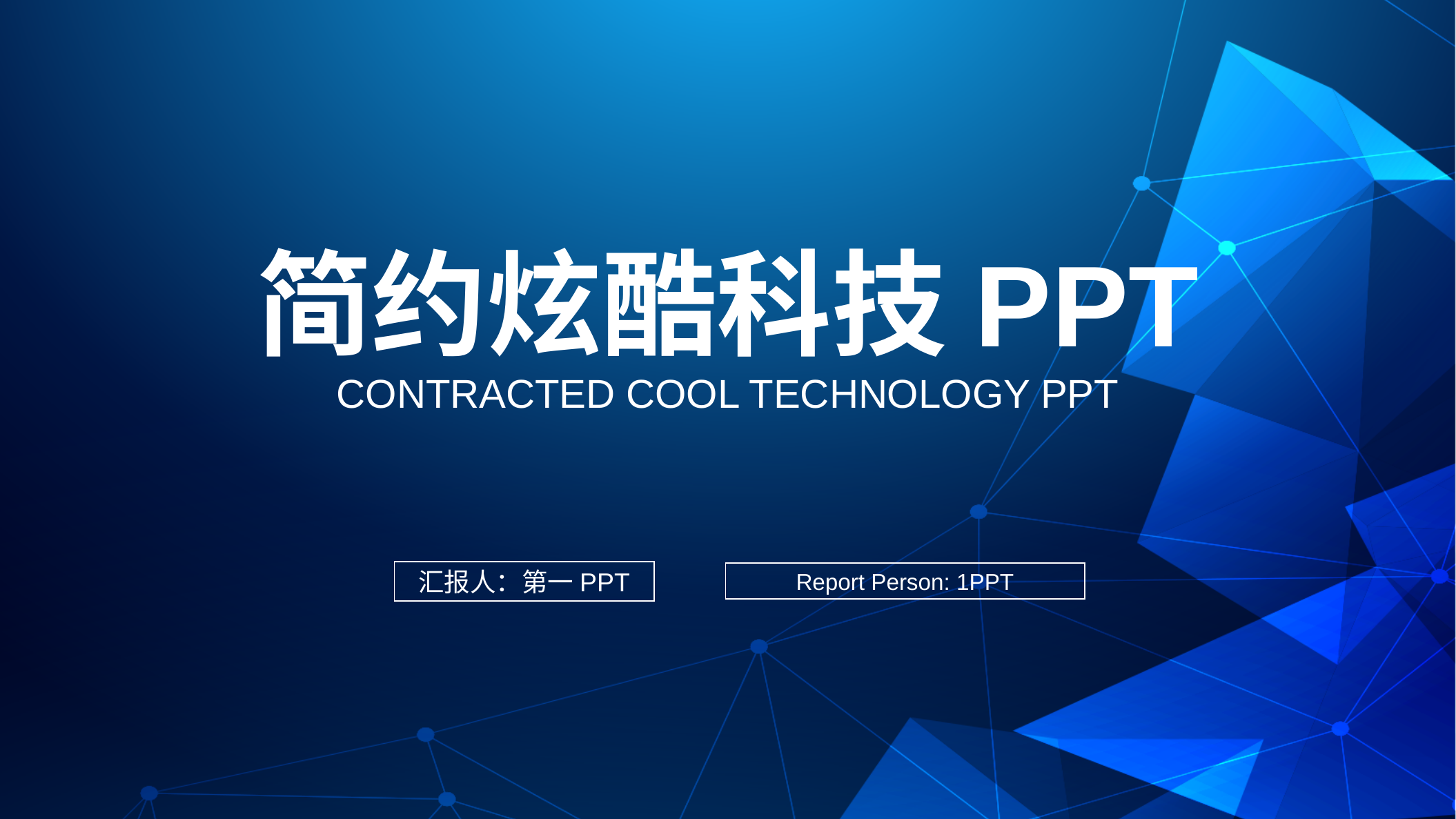

简约炫酷科技PPT
CONTRACTED COOL TECHNOLOGY PPT
汇报人：第一PPT
Report Person: 1PPT